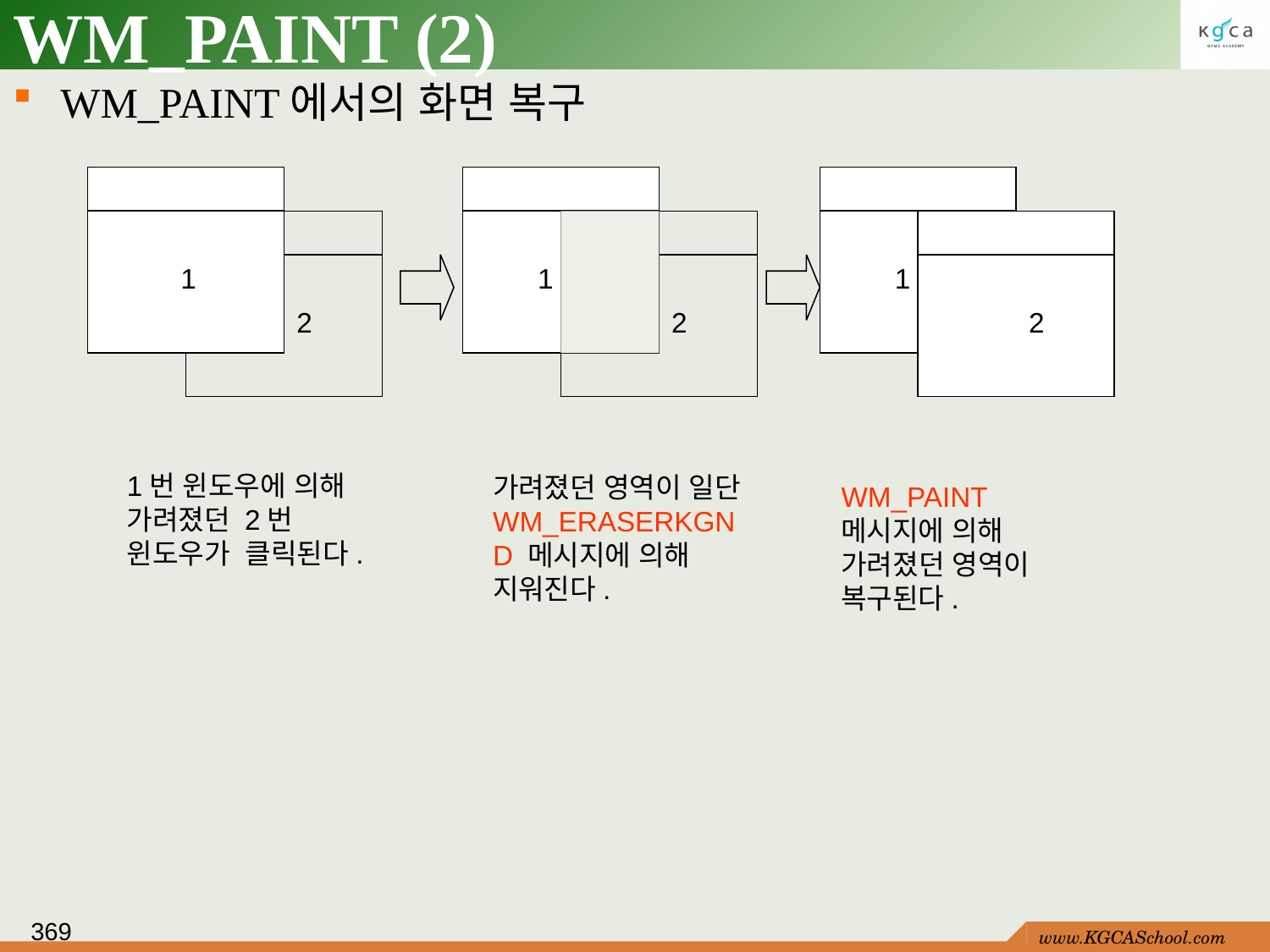

# WM_PAINT (2)
WM_PAINT에서의 화면 복구

1

1

1

2
2
2
1번 윈도우에 의해 가려졌던 2번 윈도우가  클릭된다.
가려졌던 영역이 일단 WM_ERASERKGND 메시지에 의해 지워진다.
WM_PAINT 메시지에 의해 가려졌던 영역이 복구된다.

369